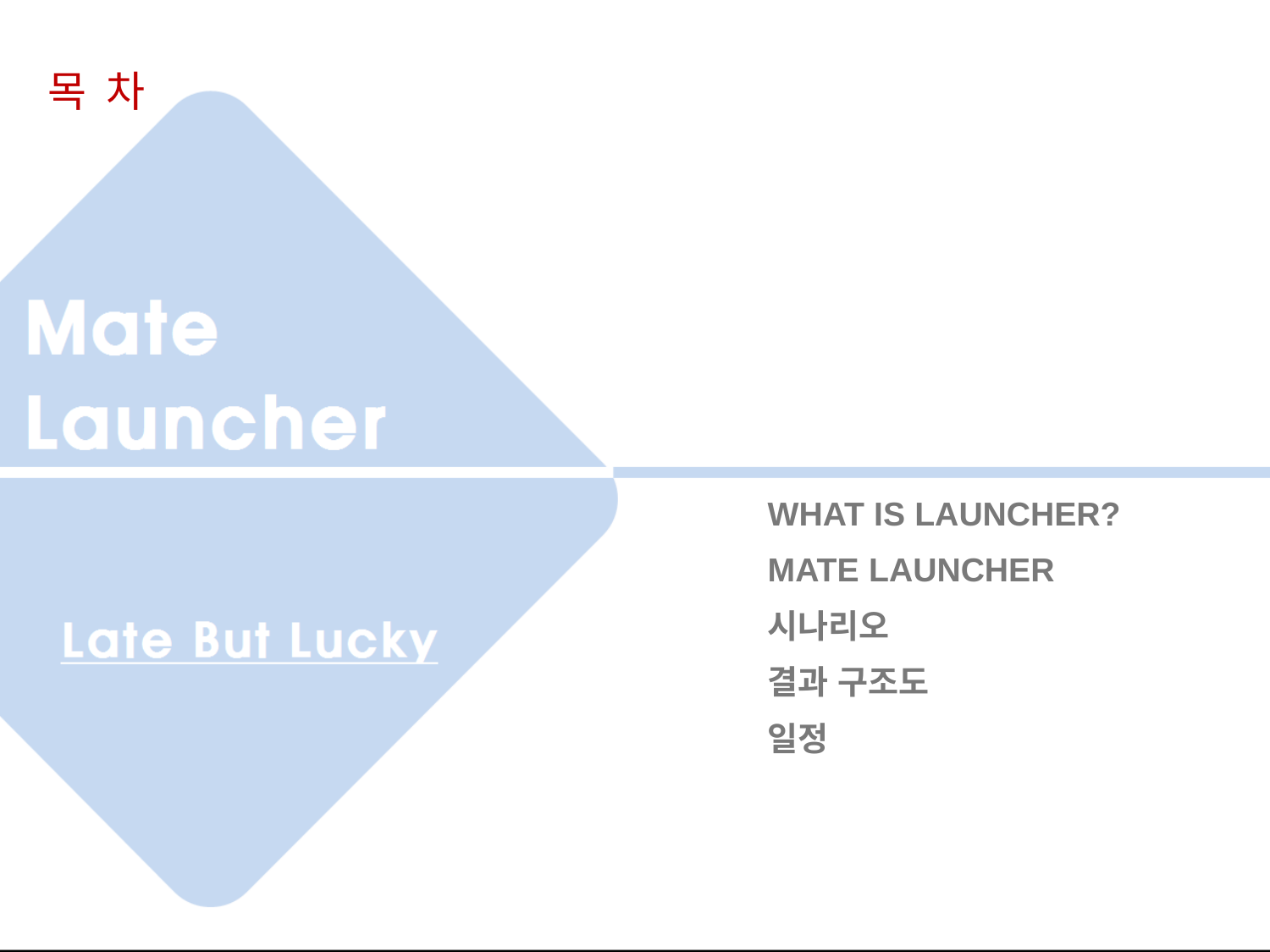

# 목  차
What is launcher?
Mate Launcher
시나리오
결과 구조도
일정
2
Mate Launcher